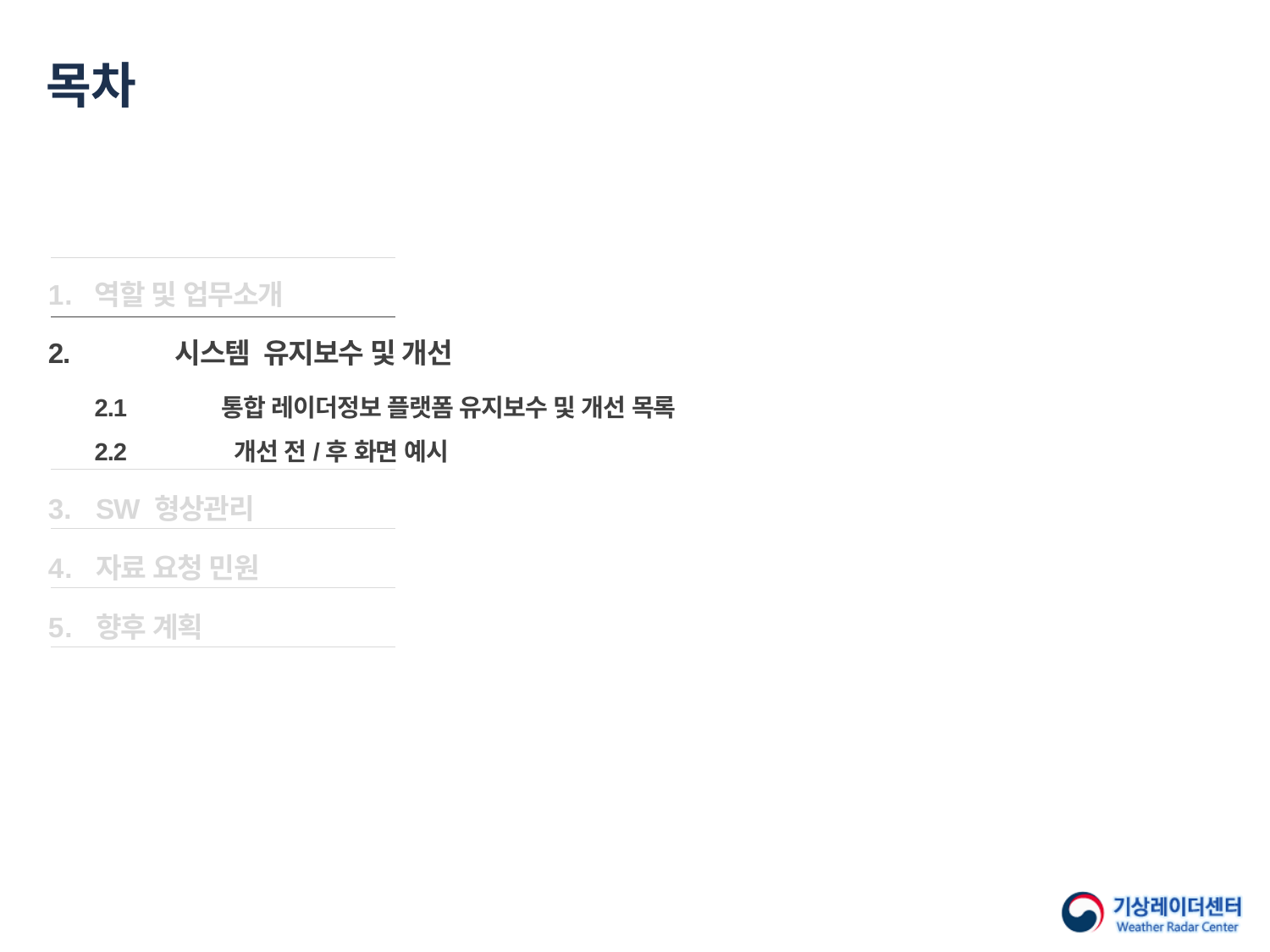

# 목차
역할 및 업무소개
2.	시스템  유지보수 및 개선
	2.1	통합 레이더정보 플랫폼 유지보수 및 개선 목록
	2.2	 개선 전/후 화면 예시
SW 형상관리
자료 요청 민원
향후 계획